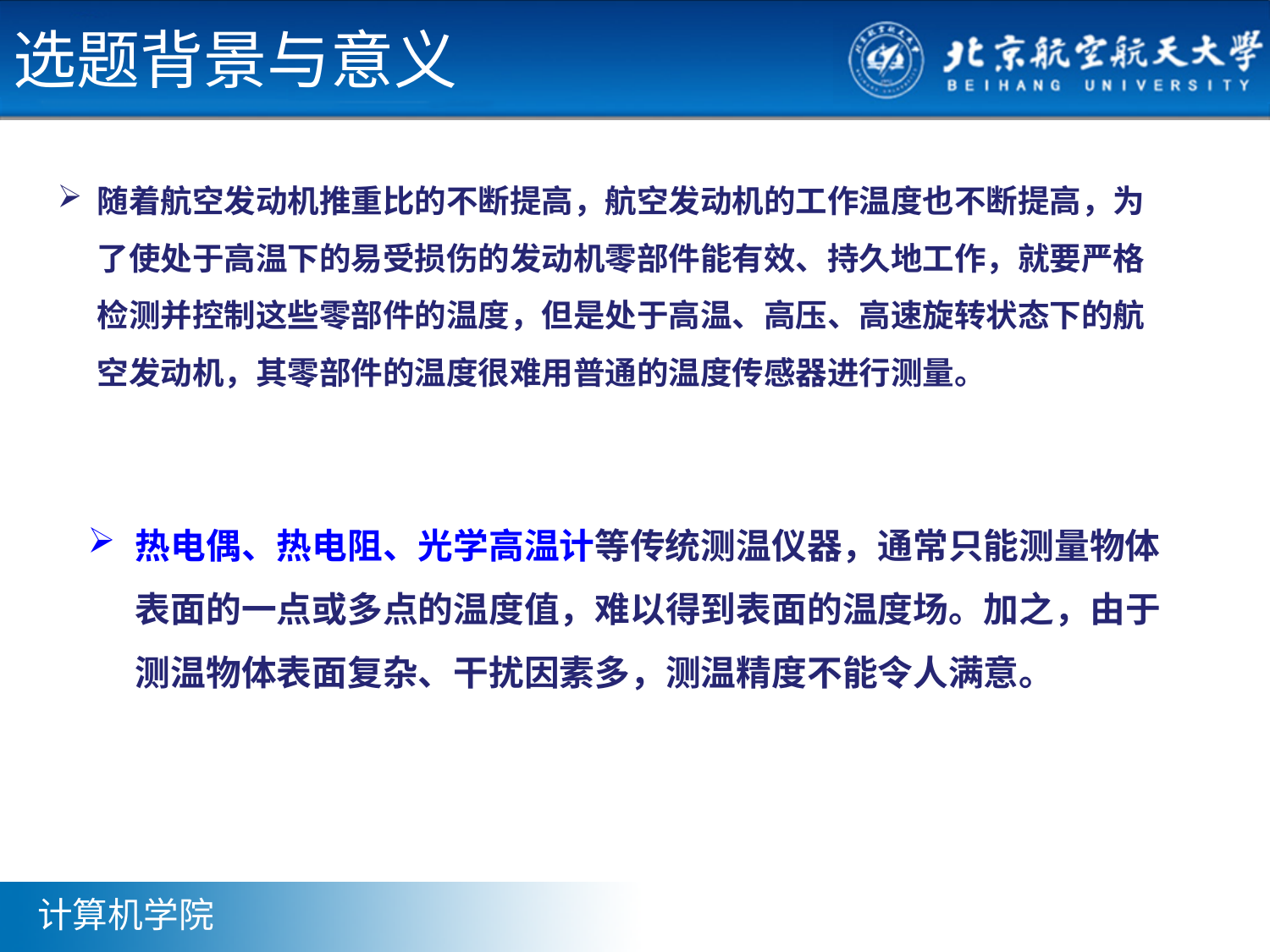

# 选题背景与意义
随着航空发动机推重比的不断提高，航空发动机的工作温度也不断提高，为了使处于高温下的易受损伤的发动机零部件能有效、持久地工作，就要严格检测并控制这些零部件的温度，但是处于高温、高压、高速旋转状态下的航空发动机，其零部件的温度很难用普通的温度传感器进行测量。
热电偶、热电阻、光学高温计等传统测温仪器，通常只能测量物体表面的一点或多点的温度值，难以得到表面的温度场。加之，由于测温物体表面复杂、干扰因素多，测温精度不能令人满意。